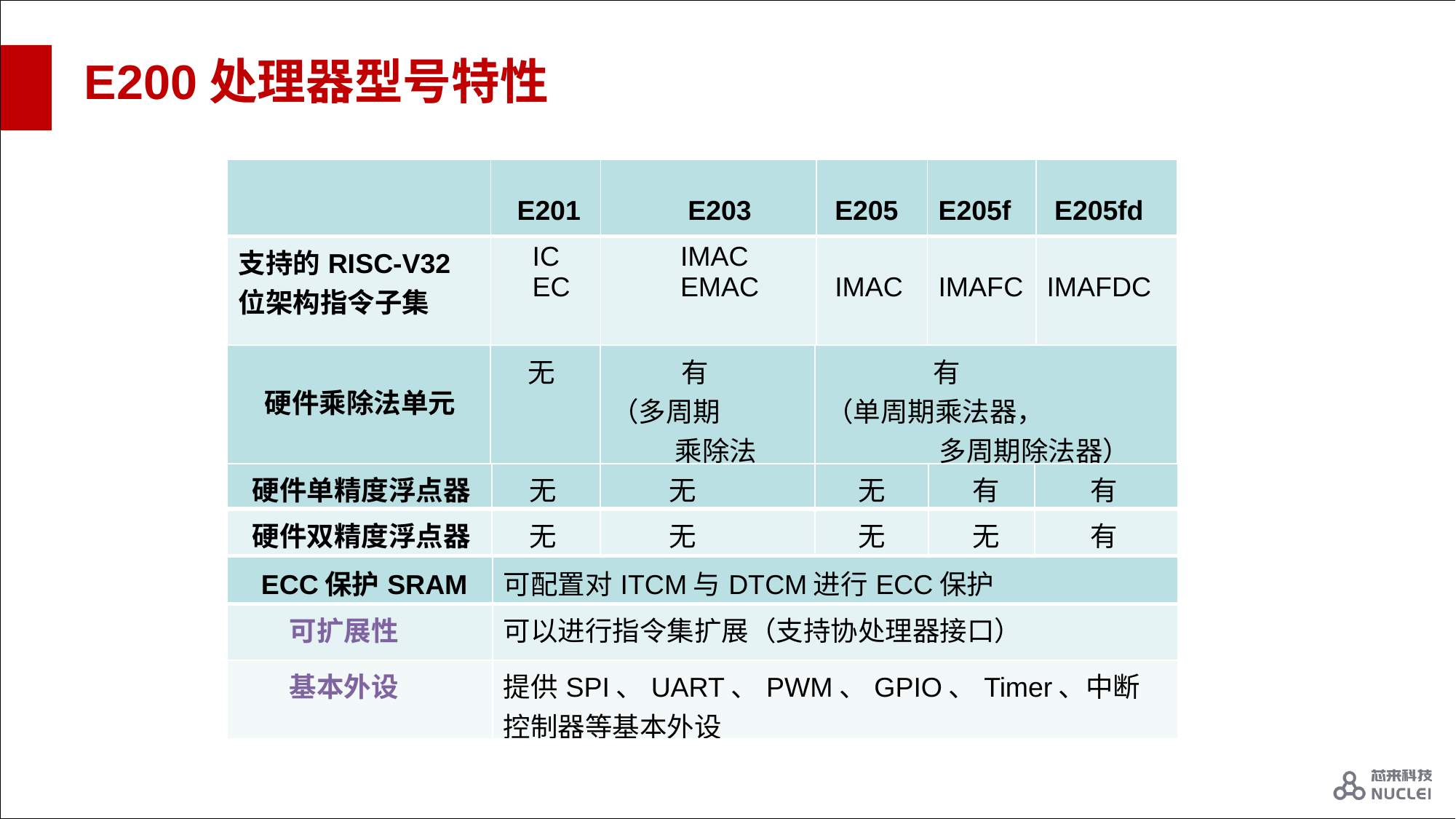

# E200处理器型号特性
|  | E201 | E203 | E205 | E205f | E205fd |
| --- | --- | --- | --- | --- | --- |
| 支持的RISC-V32 位架构指令子集 | IC EC | IMAC EMAC | IMAC | IMAFC | IMAFDC |
| 硬件乘除法单元 | 无 | 有 （多周期 乘除法器） | 有 （单周期乘法器， 多周期除法器） |
| --- | --- | --- | --- |
| 硬件单精度浮点器 | 无 | 无 | 无 | 有 | 有 |
| --- | --- | --- | --- | --- | --- |
| 硬件双精度浮点器 | 无 | 无 | 无 | 无 | 有 |
| ECC保护SRAM | 可配置对ITCM与DTCM进行ECC保护 |
| --- | --- |
| 可扩展性 | 可以进行指令集扩展（支持协处理器接口） |
| 基本外设 | 提供SPI、UART、PWM、GPIO、Timer、中断控制器等基本外设 |